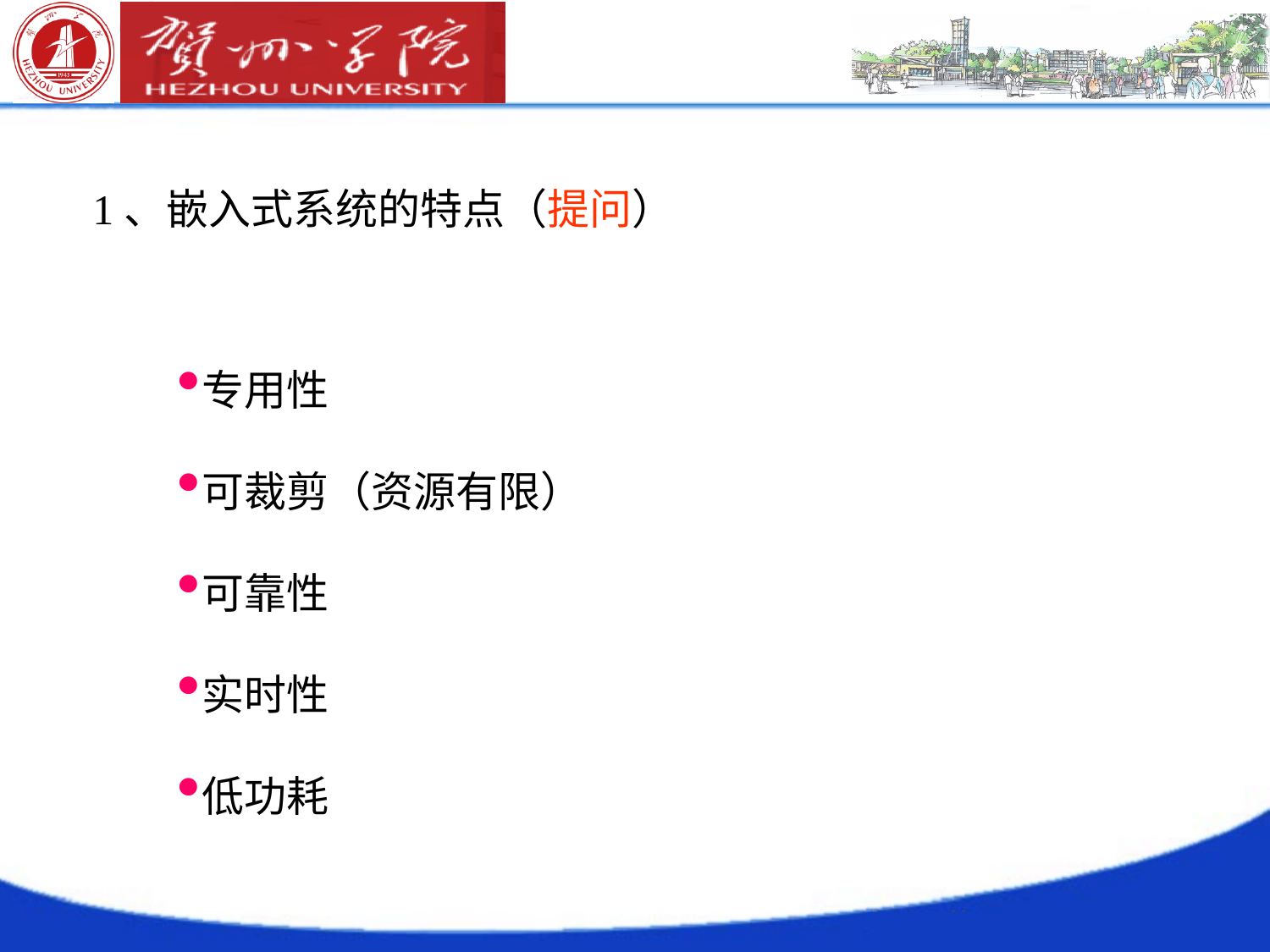

1、嵌入式系统的特点（提问）
专用性
可裁剪（资源有限）
可靠性
实时性
低功耗
# */48